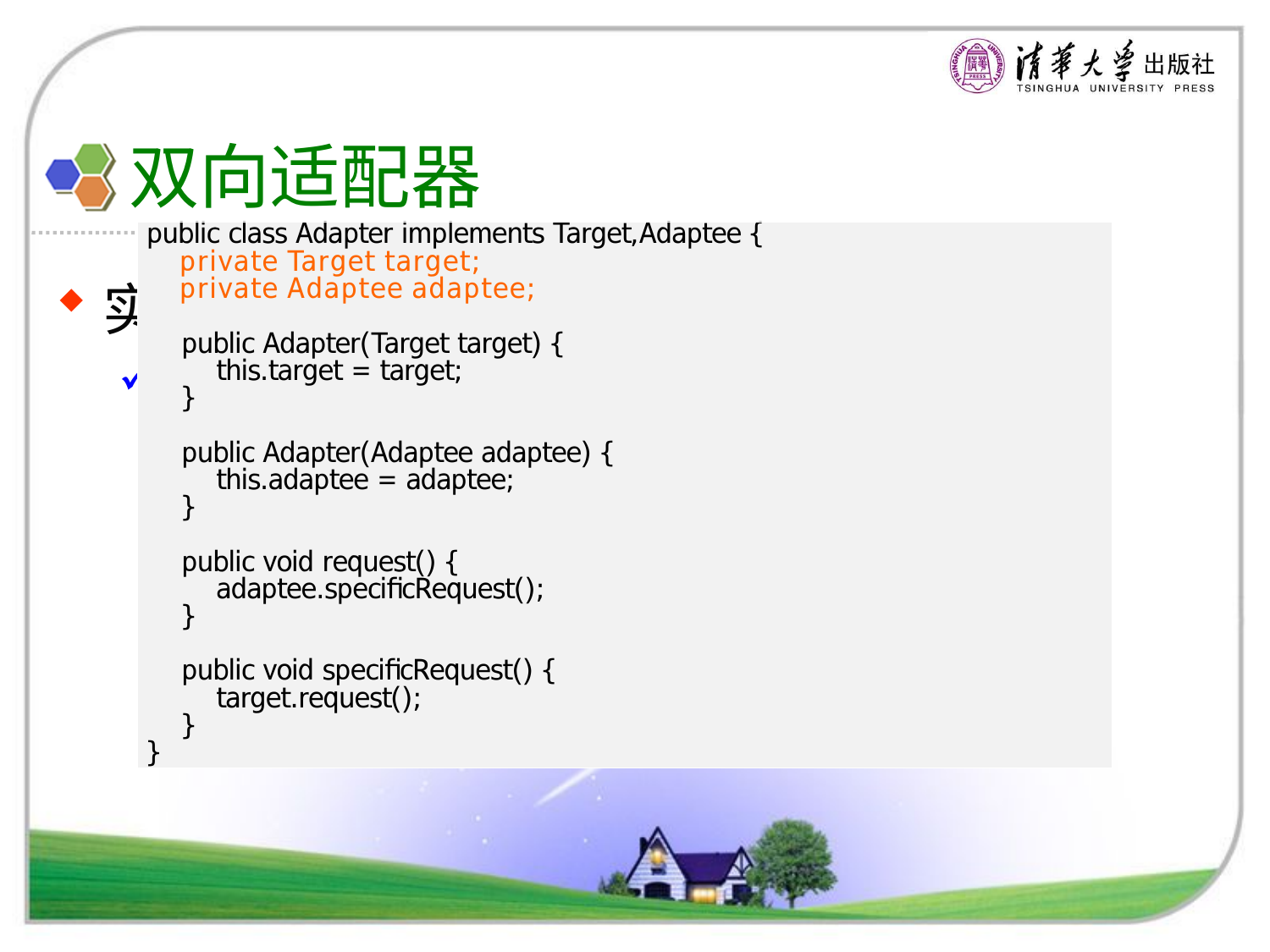

# 双向适配器
| public class Adapter implements Target,Adaptee { private Target target; private Adaptee adaptee; public Adapter(Target target) { this.target = target; } public Adapter(Adaptee adaptee) { this.adaptee = adaptee; } public void request() { adaptee.specificRequest(); } public void specificRequest() { target.request(); } } |
| --- |
实现
双向适配器典型代码片段